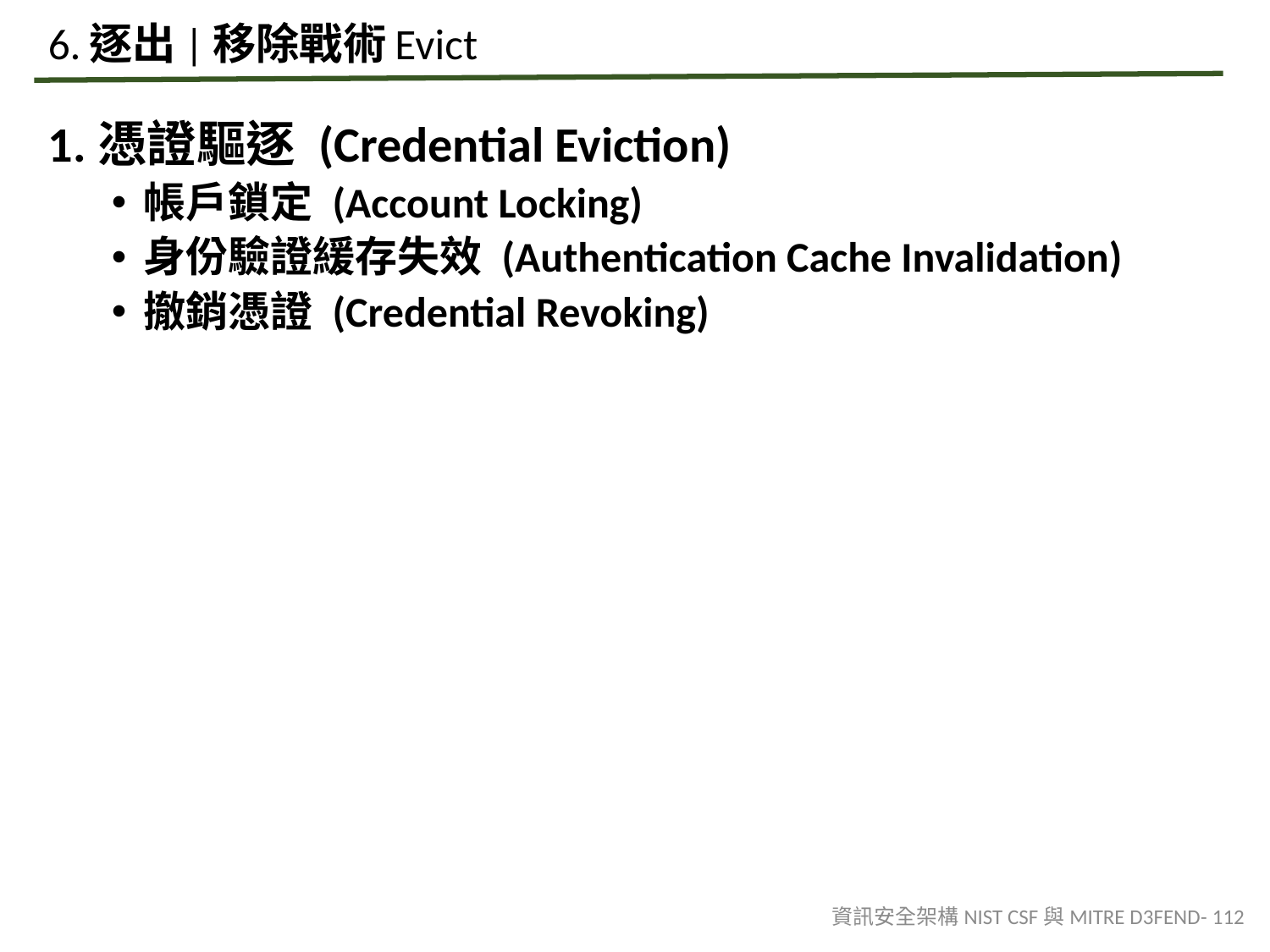

# 6.逐出|移除戰術Evict
1.憑證驅逐 (Credential Eviction)
帳戶鎖定 (Account Locking)
身份驗證緩存失效 (Authentication Cache Invalidation)
撤銷憑證 (Credential Revoking)

資訊安全架構NIST CSF與MITRE D3FEND- 112